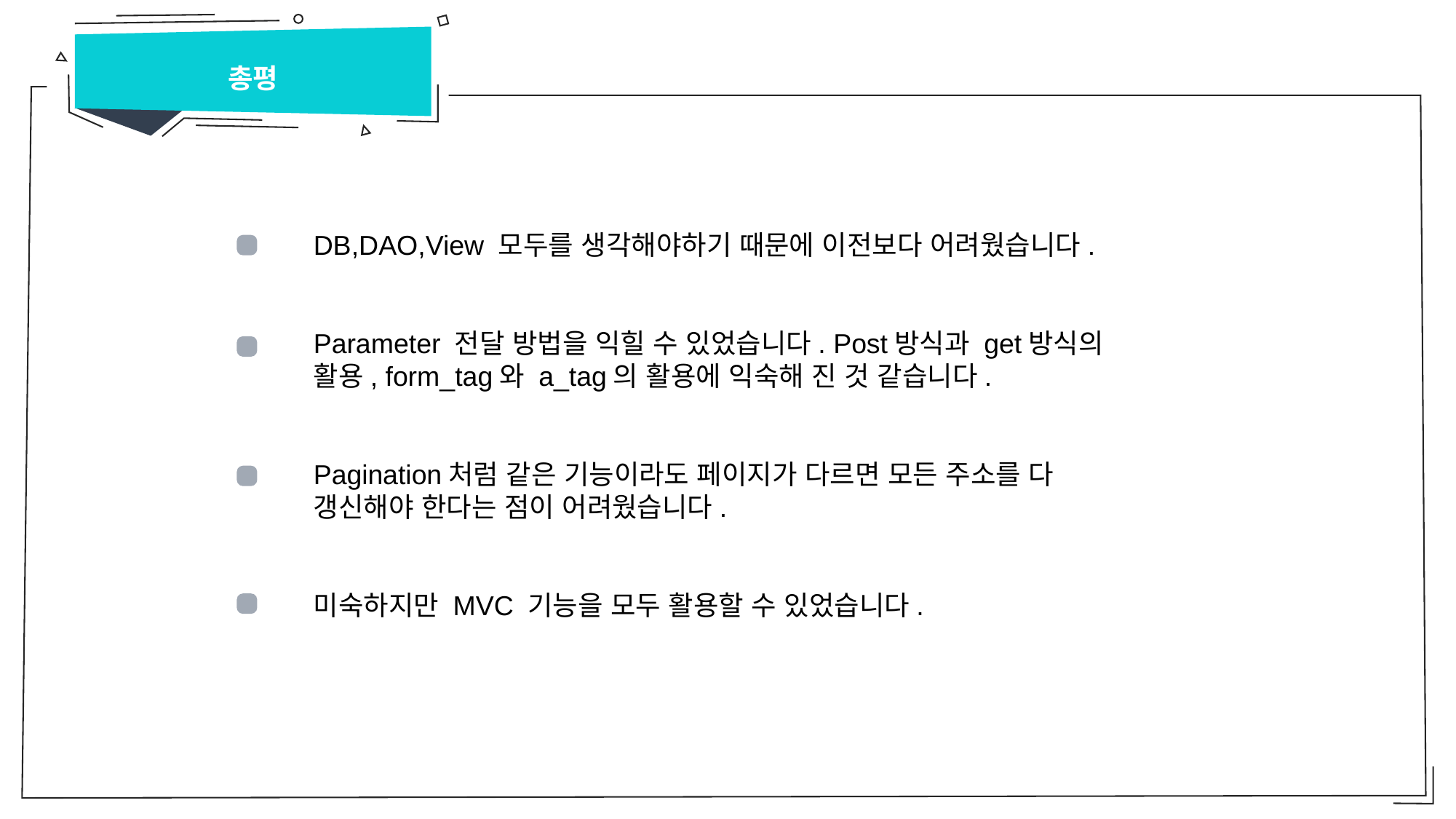

총평

DB,DAO,View 모두를 생각해야하기 때문에 이전보다 어려웠습니다.

Parameter 전달 방법을 익힐 수 있었습니다. Post방식과 get방식의 활용, form_tag와 a_tag의 활용에 익숙해 진 것 같습니다.

Pagination처럼 같은 기능이라도 페이지가 다르면 모든 주소를 다 갱신해야 한다는 점이 어려웠습니다.

미숙하지만 MVC 기능을 모두 활용할 수 있었습니다.